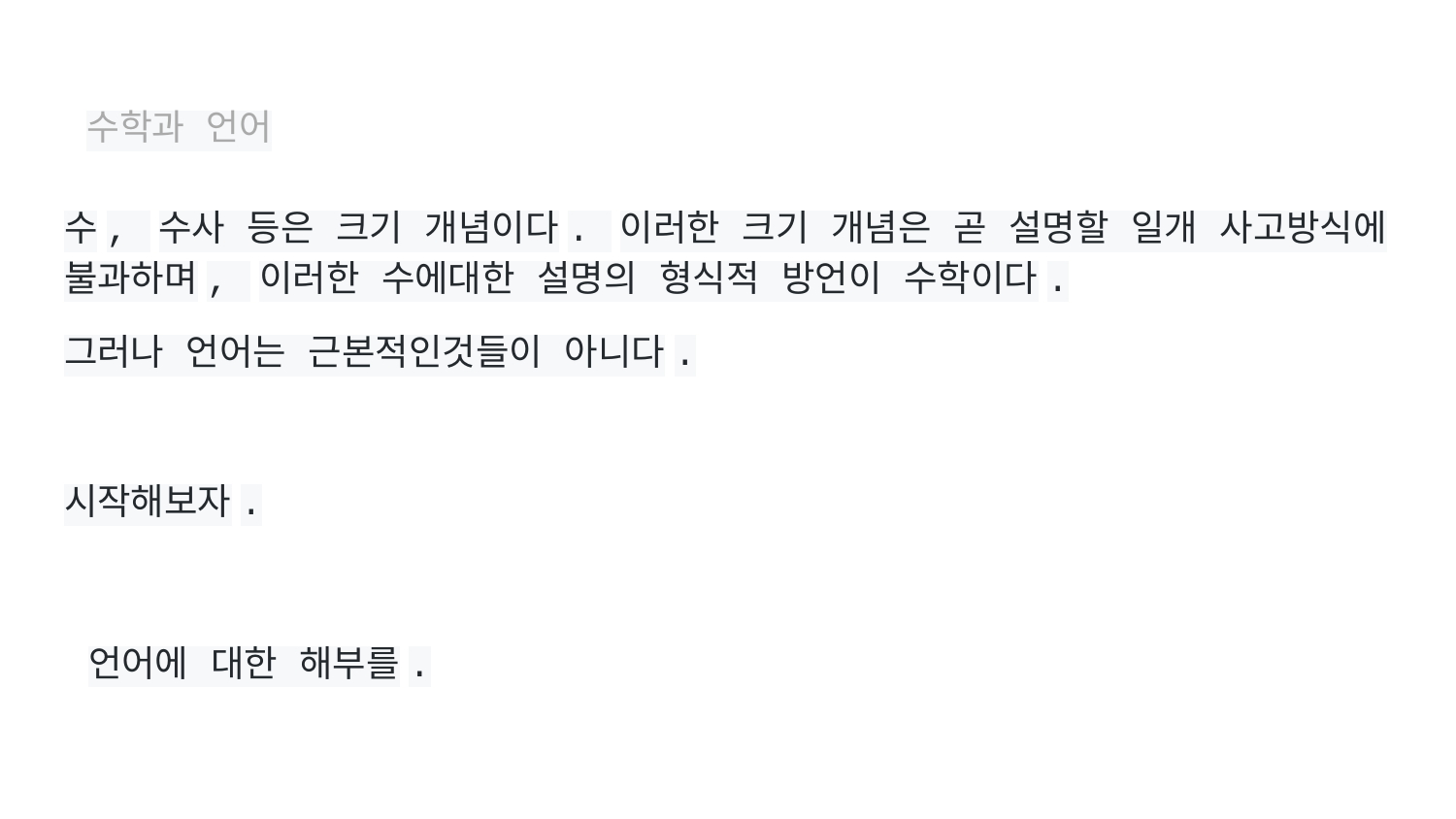

# 수학과 언어
수, 수사 등은 크기 개념이다. 이러한 크기 개념은 곧 설명할 일개 사고방식에 불과하며, 이러한 수에대한 설명의 형식적 방언이 수학이다.
그러나 언어는 근본적인것들이 아니다.

시작해보자.

언어에 대한 해부를.